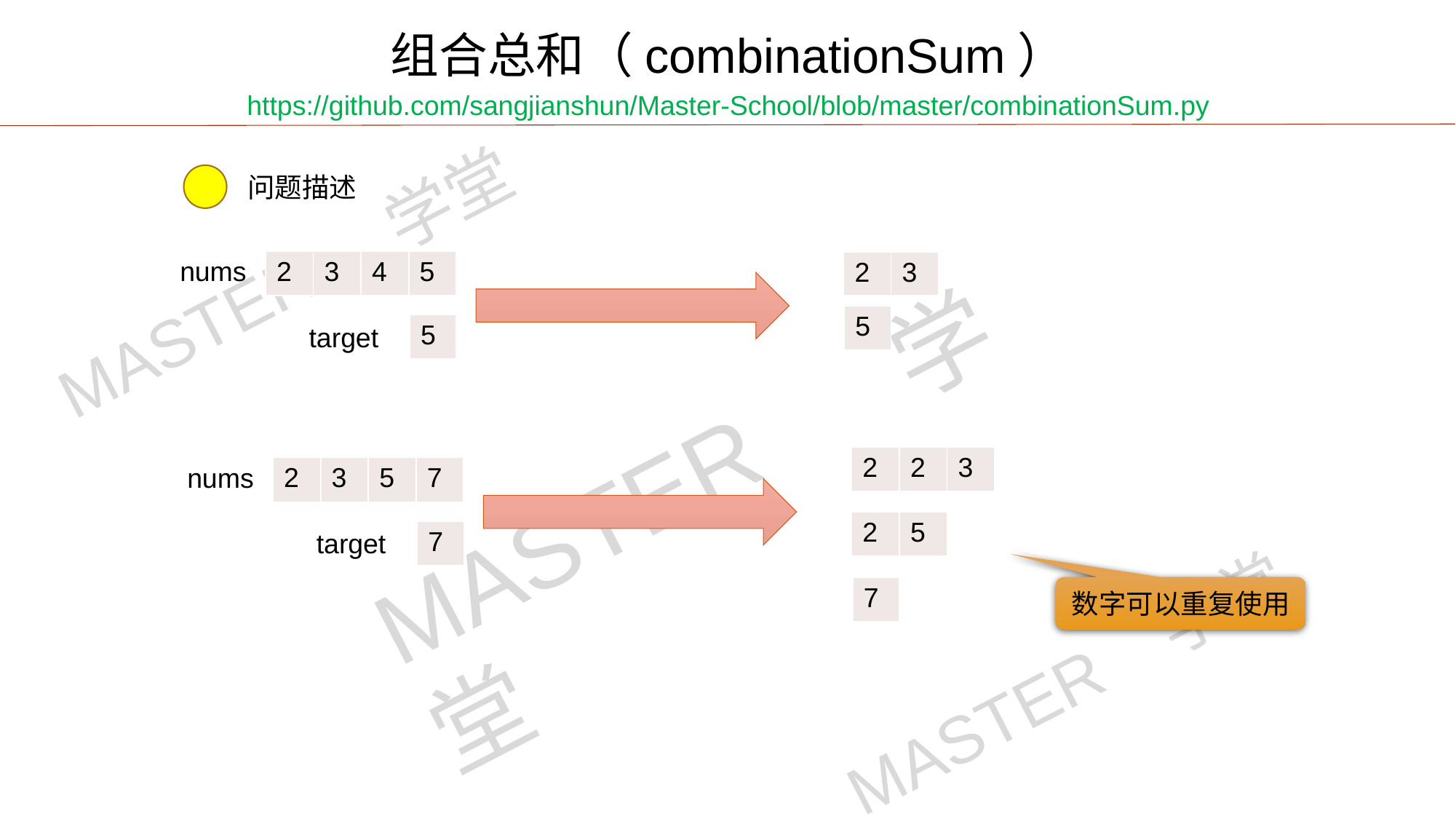

组合总和（combinationSum）
https://github.com/sangjianshun/Master-School/blob/master/combinationSum.py
问题描述

nums
| 2 | 3 | 4 | 5 |
| --- | --- | --- | --- |
| 2 | 3 |
| --- | --- |

| 5 |
| --- |
| 5 |
| --- |
target
| 2 | 2 | 3 |
| --- | --- | --- |
nums
| 2 | 3 | 5 | 7 |
| --- | --- | --- | --- |

| 2 | 5 |
| --- | --- |
| 7 |
| --- |
target
| 7 |
| --- |
数字可以重复使用